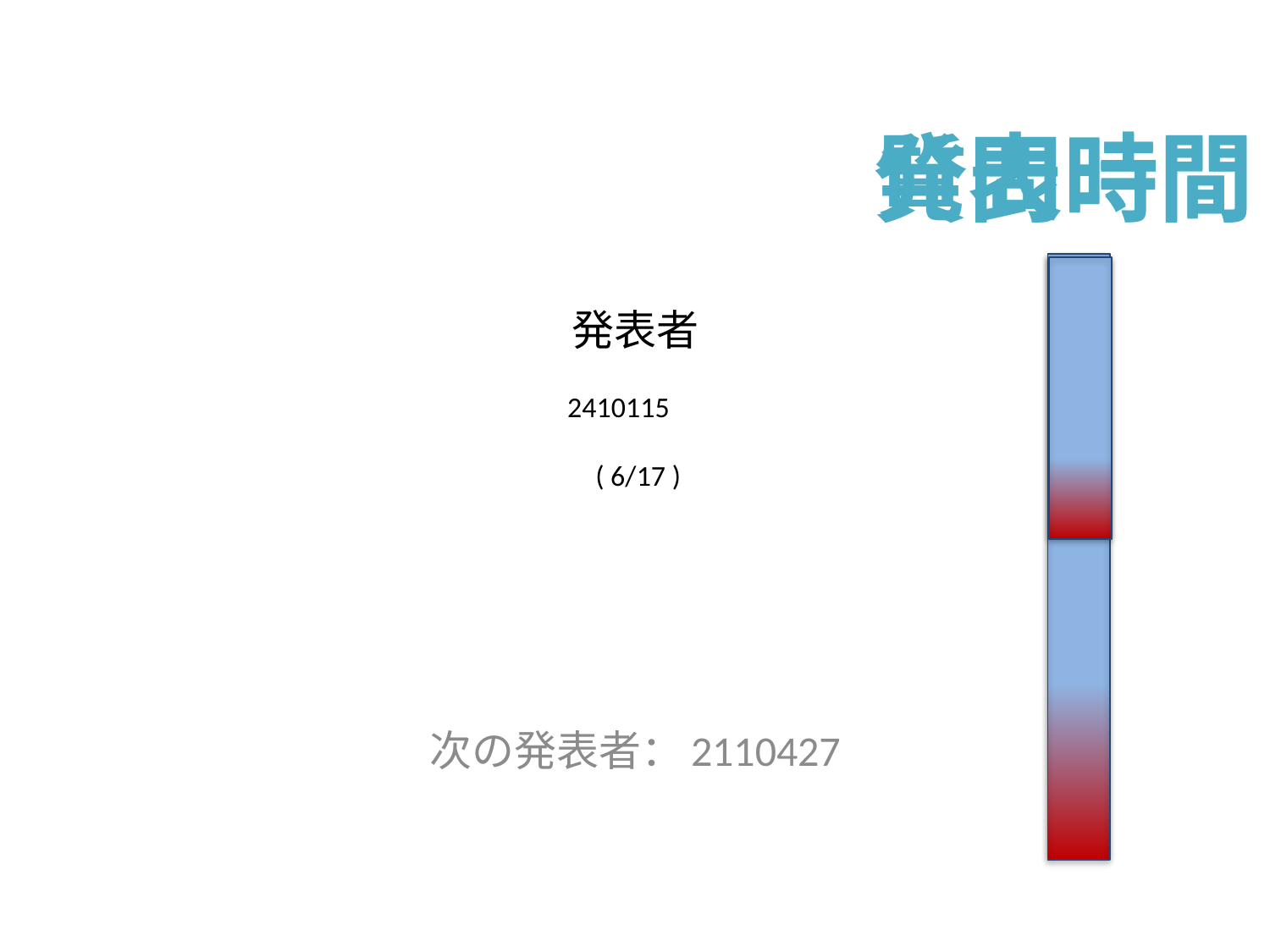

発表時間
質問時間

# 発表者

2410115

 ( 6/17 )

次の発表者：2110427